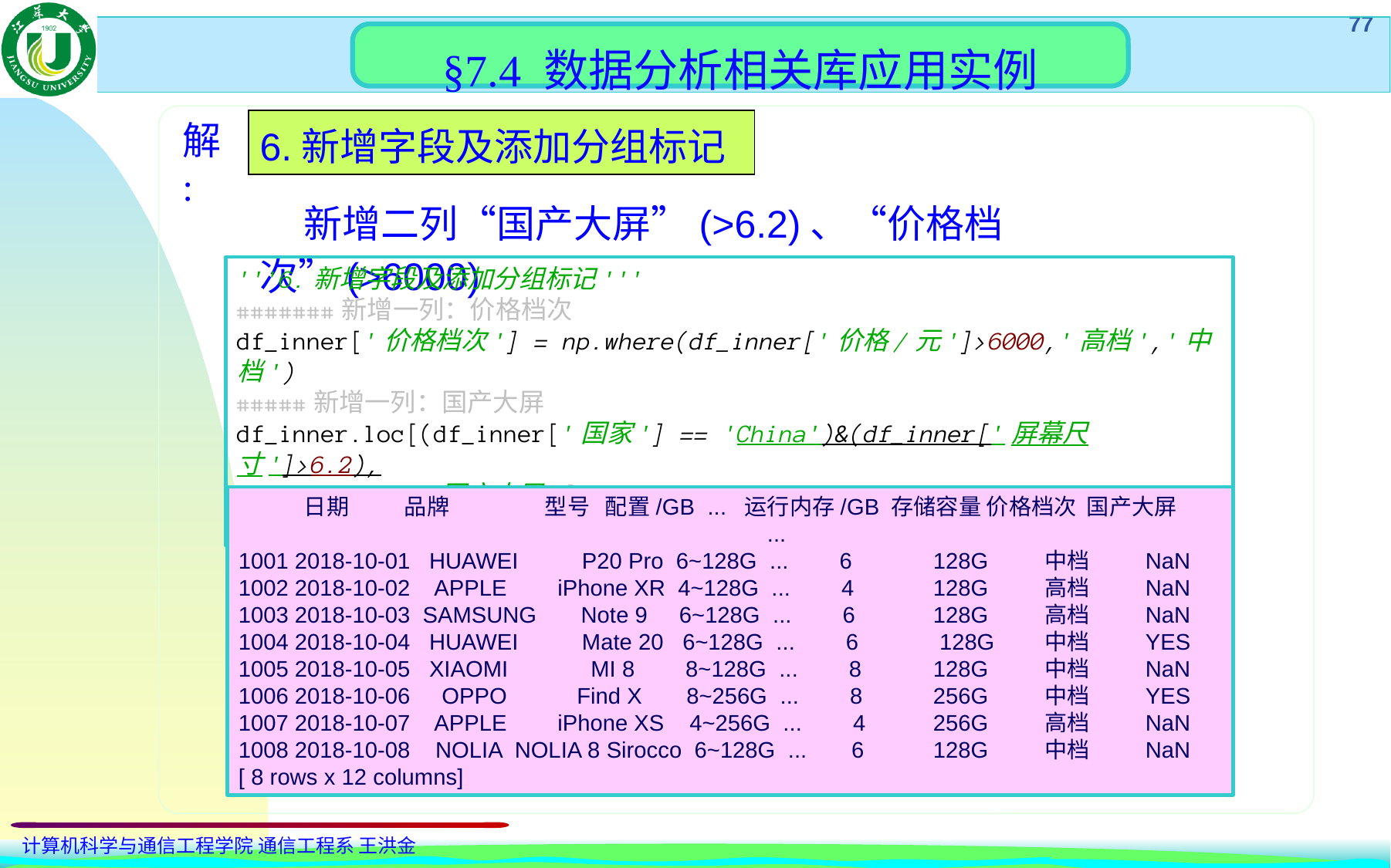

§7.4 数据分析相关库应用实例
6.新增字段及添加分组标记
解:
    新增二列“国产大屏”(>6.2)、“价格档次”(>6000)
'''6.新增字段及添加分组标记'''
#######新增一列：价格档次
df_inner['价格档次'] = np.where(df_inner['价格/元']>6000,'高档','中档')
#####新增一列：国产大屏
df_inner.loc[(df_inner['国家'] == 'China')&(df_inner['屏幕尺寸']>6.2),
             '国产大屏']='YES'
print(df_inner)
            日期           品牌                   型号   配置/GB  ...  运行内存/GB 存储容量 价格档次  国产大屏
                                                                                   ...
1001 2018-10-01   HUAWEI          P20 Pro  6~128G  ...        6  	128G        中档          NaN
1002 2018-10-02    APPLE        iPhone XR  4~128G  ...        4  	128G        高档          NaN
1003 2018-10-03  SAMSUNG       Note 9     6~128G  ...        6  	128G        高档          NaN
1004 2018-10-04   HUAWEI          Mate 20   6~128G  ...        6 	 128G       中档          YES
1005 2018-10-05   XIAOMI             MI 8        8~128G  ...        8  	128G        中档          NaN
1006 2018-10-06     OPPO           Find X       8~256G  ...        8  	256G        中档          YES
1007 2018-10-07    APPLE        iPhone XS    4~256G  ...        4  	256G        高档          NaN
1008 2018-10-08    NOLIA  NOLIA 8 Sirocco  6~128G  ...       6  	128G        中档          NaN
[ 8 rows x 12 columns]